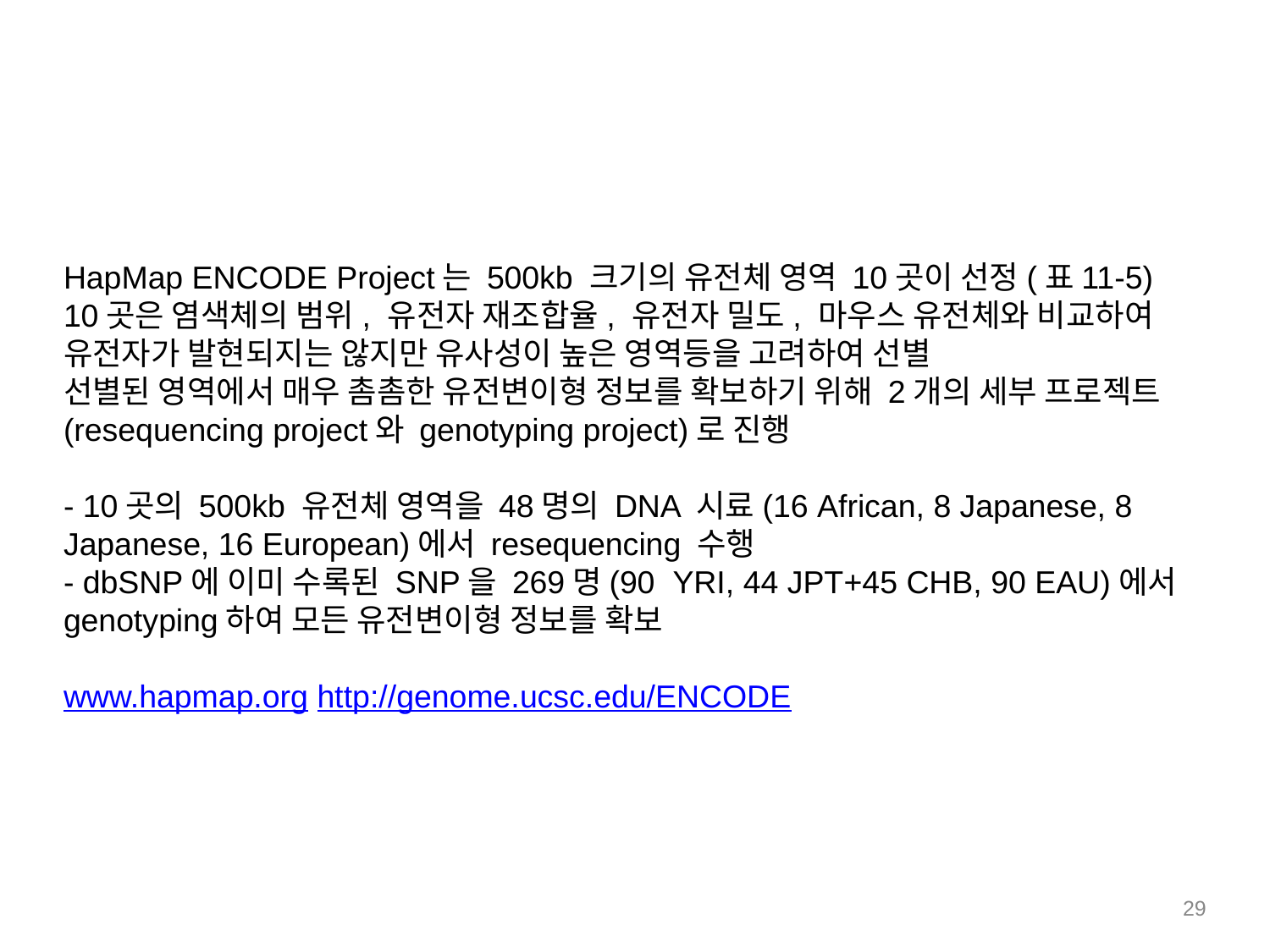

#
HapMap ENCODE Project는 500kb 크기의 유전체 영역 10곳이 선정(표11-5)
10곳은 염색체의 범위, 유전자 재조합율, 유전자 밀도, 마우스 유전체와 비교하여 유전자가 발현되지는 않지만 유사성이 높은 영역등을 고려하여 선별
선별된 영역에서 매우 촘촘한 유전변이형 정보를 확보하기 위해 2개의 세부 프로젝트(resequencing project와 genotyping project)로 진행

- 10곳의 500kb 유전체 영역을 48명의 DNA 시료(16 African, 8 Japanese, 8 Japanese, 16 European)에서 resequencing 수행
- dbSNP에 이미 수록된 SNP을 269명(90  YRI, 44 JPT+45 CHB, 90 EAU)에서 genotyping하여 모든 유전변이형 정보를 확보

www.hapmap.org http://genome.ucsc.edu/ENCODE
29